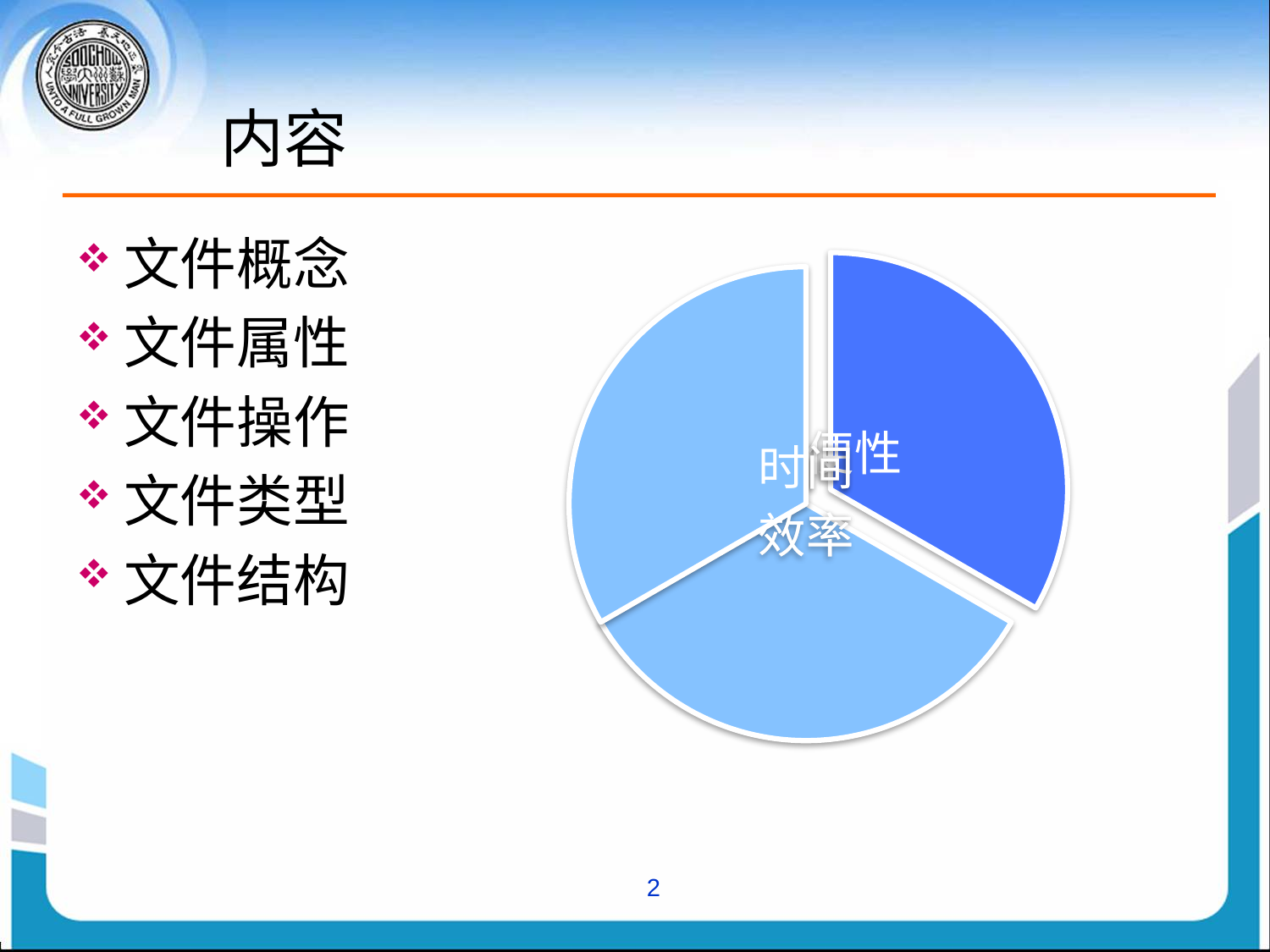

# 内容
方便性

空间
效率
时间
效率
文件概念
文件属性
文件操作
文件类型
文件结构

2